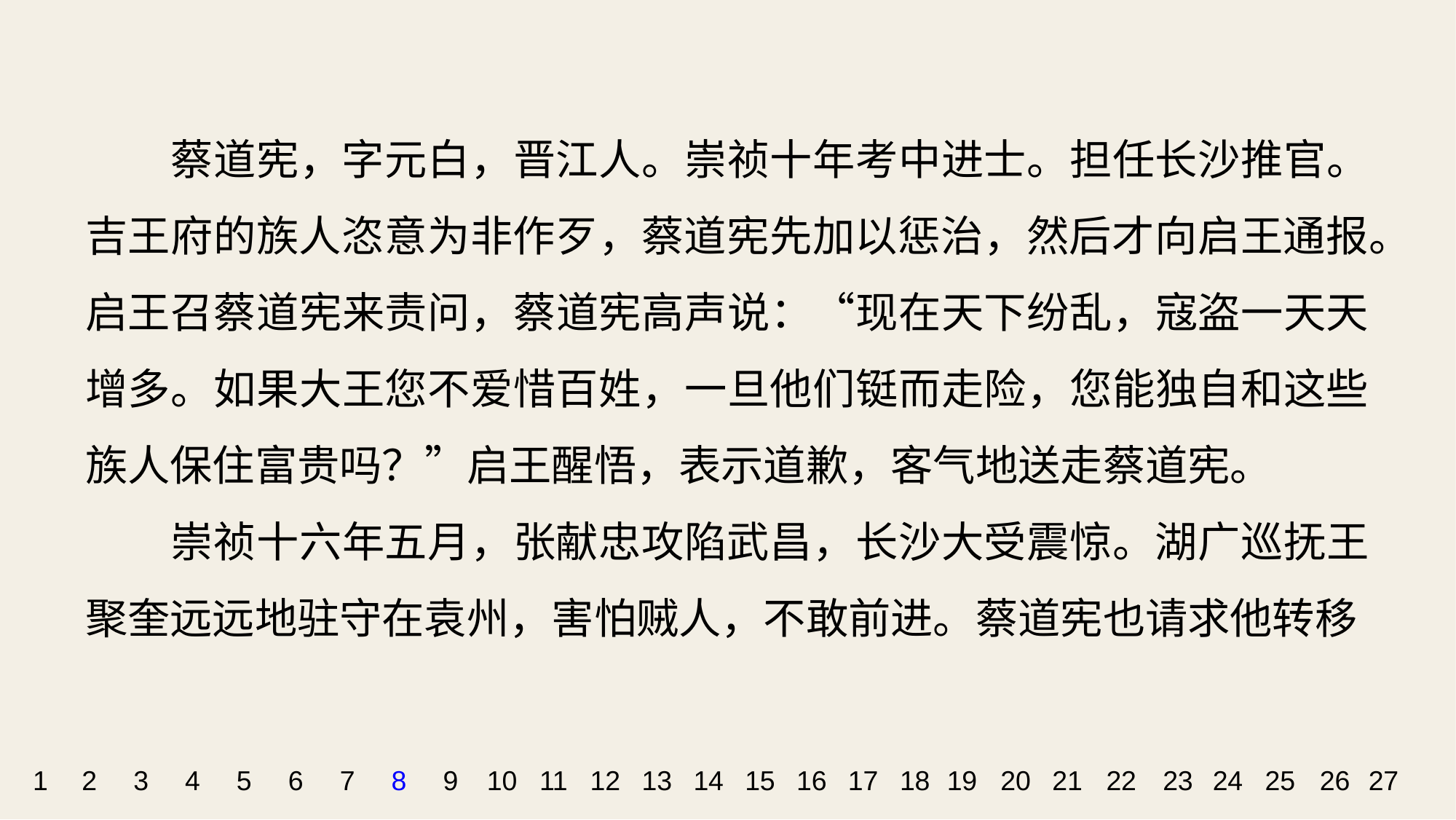

蔡道宪，字元白，晋江人。崇祯十年考中进士。担任长沙推官。吉王府的族人恣意为非作歹，蔡道宪先加以惩治，然后才向启王通报。启王召蔡道宪来责问，蔡道宪高声说：“现在天下纷乱，寇盗一天天增多。如果大王您不爱惜百姓，一旦他们铤而走险，您能独自和这些族人保住富贵吗？”启王醒悟，表示道歉，客气地送走蔡道宪。
崇祯十六年五月，张献忠攻陷武昌，长沙大受震惊。湖广巡抚王聚奎远远地驻守在袁州，害怕贼人，不敢前进。蔡道宪也请求他转移
1
2
3
4
5
6
7
8
9
10
11
12
13
14
15
16
17
18
19
20
21
22
23
24
25
26
27